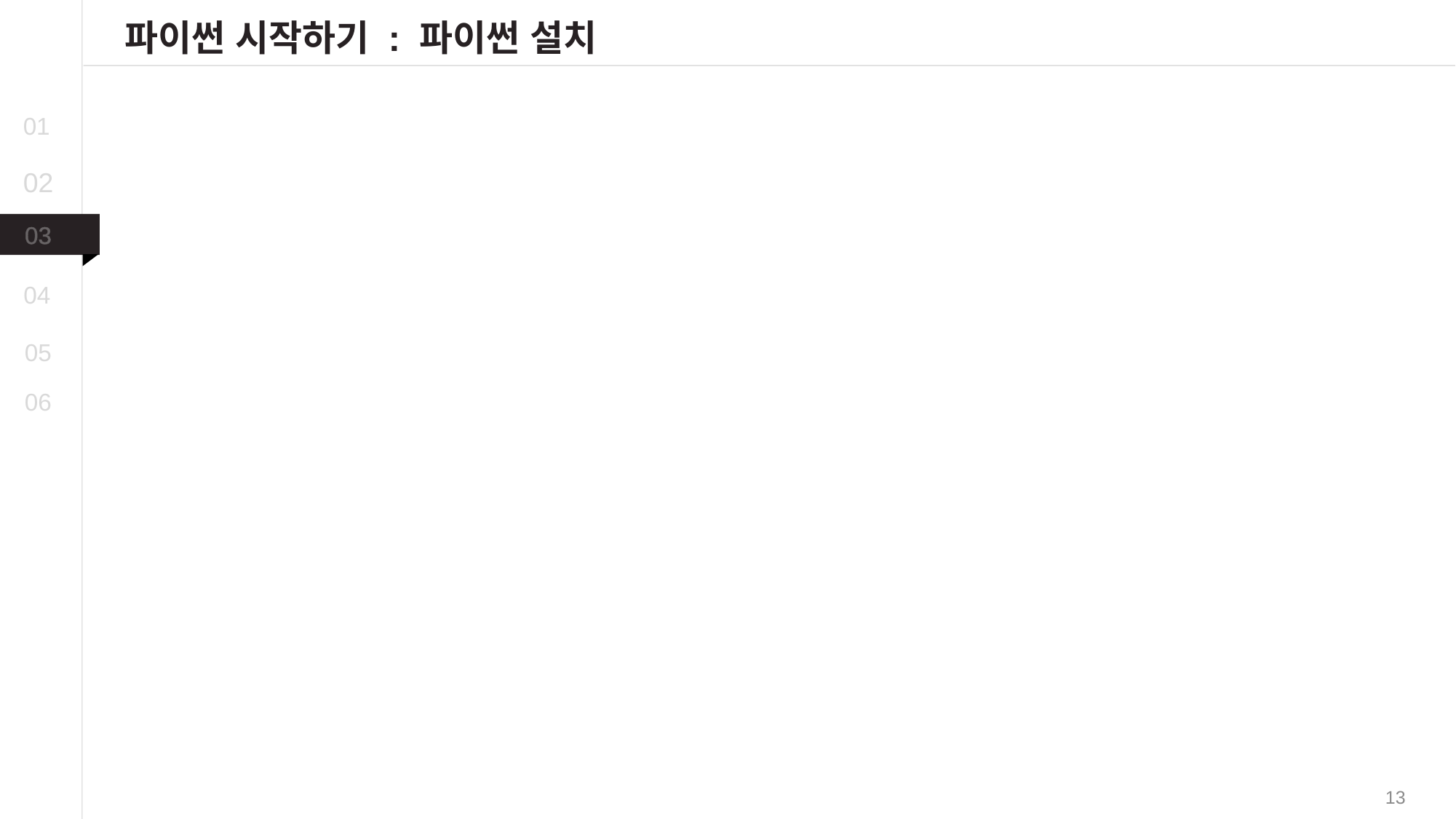

파이썬 시작하기 : 파이썬 설치
01
02

03

04
05
06
13